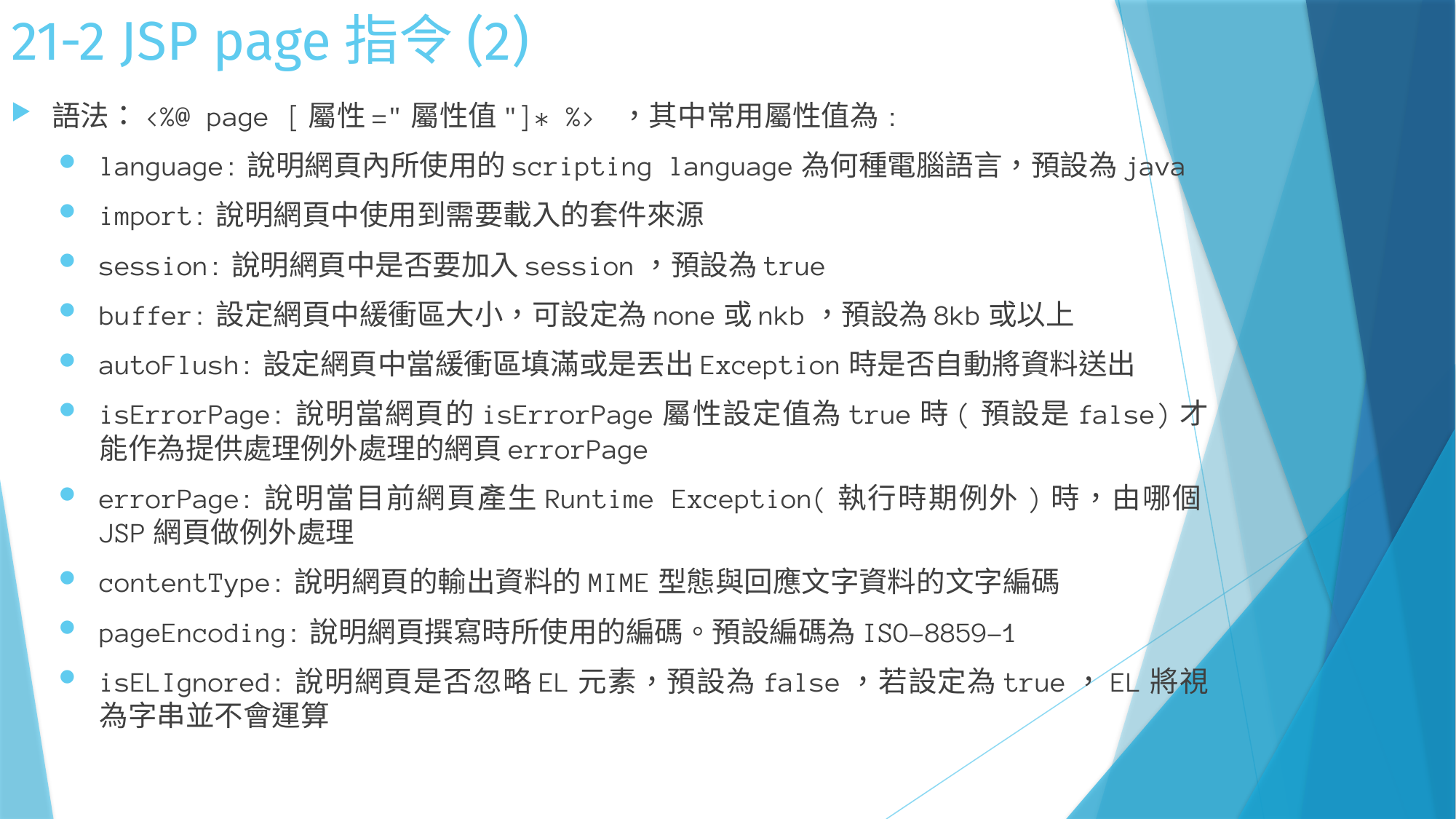

# 21-2 JSP page指令(2)
語法：<%@ page [屬性="屬性值"]* %> ，其中常用屬性值為:
language:說明網頁內所使用的scripting language為何種電腦語言，預設為java
import:說明網頁中使用到需要載入的套件來源
session:說明網頁中是否要加入session，預設為true
buffer:設定網頁中緩衝區大小，可設定為none或nkb，預設為8kb或以上
autoFlush:設定網頁中當緩衝區填滿或是丟出Exception時是否自動將資料送出
isErrorPage:說明當網頁的isErrorPage屬性設定值為true時(預設是false)才能作為提供處理例外處理的網頁errorPage
errorPage:說明當目前網頁產生Runtime Exception(執行時期例外)時，由哪個JSP網頁做例外處理
contentType:說明網頁的輸出資料的MIME型態與回應文字資料的文字編碼
pageEncoding:說明網頁撰寫時所使用的編碼。預設編碼為ISO-8859-1
isELIgnored:說明網頁是否忽略EL元素，預設為false，若設定為true，EL將視為字串並不會運算